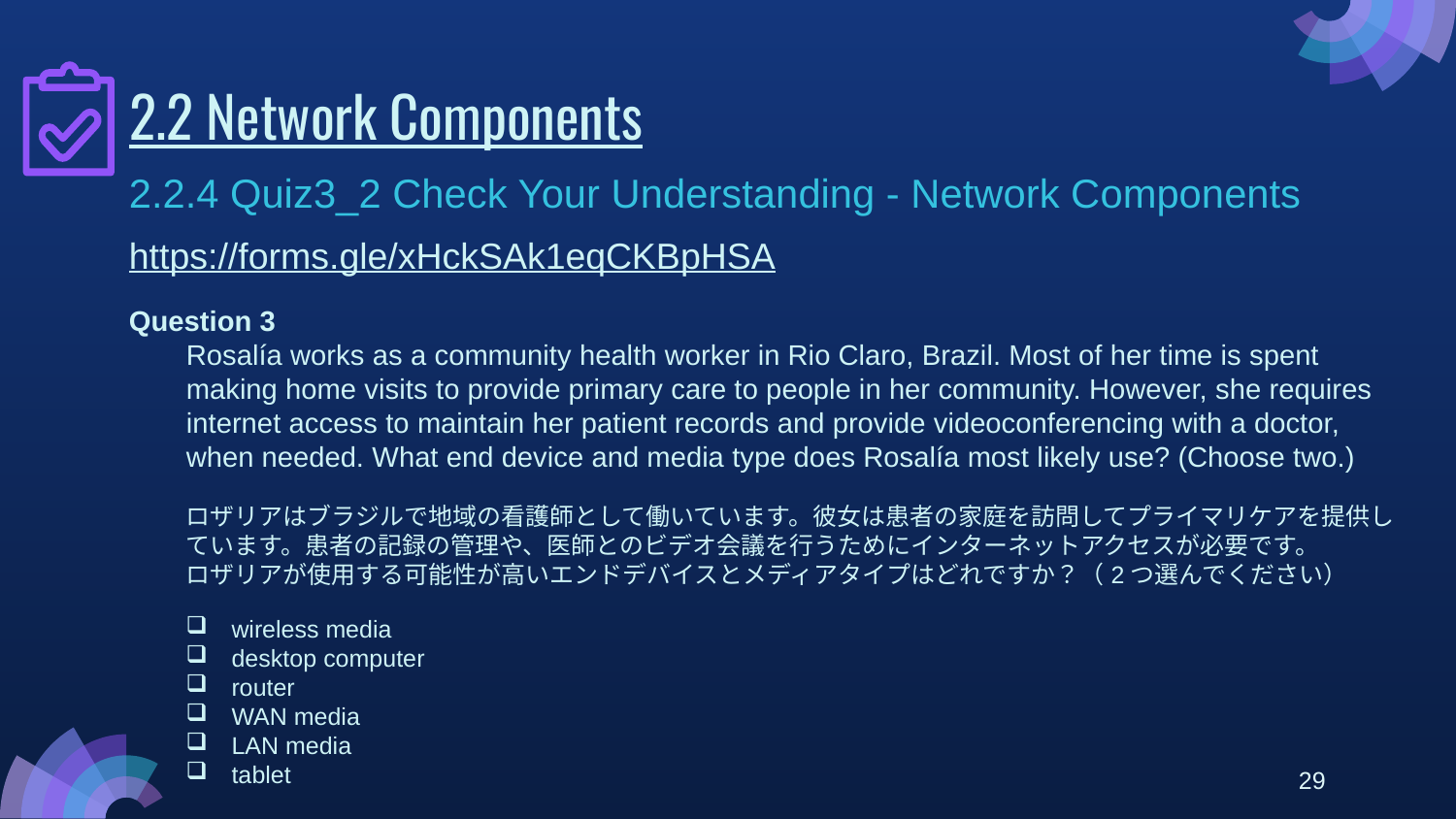

# 2.2 Network Components
2.2.4 Quiz3_2 Check Your Understanding - Network Components
https://forms.gle/xHckSAk1eqCKBpHSA

Question 3
Rosalía works as a community health worker in Rio Claro, Brazil. Most of her time is spent making home visits to provide primary care to people in her community. However, she requires internet access to maintain her patient records and provide videoconferencing with a doctor, when needed. What end device and media type does Rosalía most likely use? (Choose two.)

ロザリアはブラジルで地域の看護師として働いています。彼女は患者の家庭を訪問してプライマリケアを提供しています。患者の記録の管理や、医師とのビデオ会議を行うためにインターネットアクセスが必要です。
ロザリアが使用する可能性が高いエンドデバイスとメディアタイプはどれですか？（2つ選んでください）

wireless media
desktop computer
router
WAN media
LAN media
tablet
29